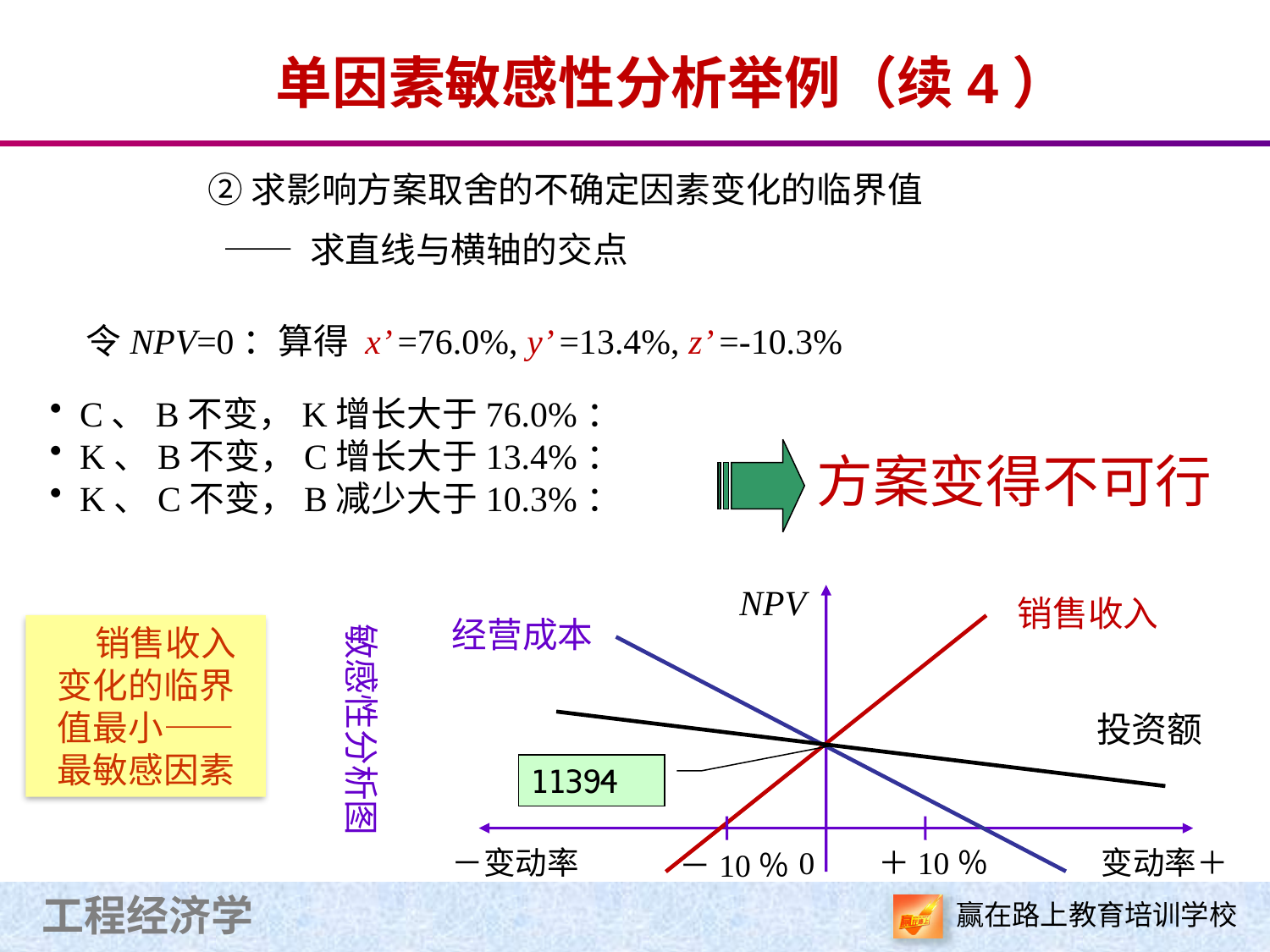

# 单因素敏感性分析举例（续4）
②求影响方案取舍的不确定因素变化的临界值
  —— 求直线与横轴的交点
令NPV=0：算得 x’ =76.0%, y’ =13.4%, z’ =-10.3%
C、B不变，K增长大于76.0%：
K、B不变，C增长大于13.4%：
K、C不变，B减少大于10.3%：

方案变得不可行
NPV

销售收入
经营成本

投资额

－变动率
0
＋10％
变动率＋
－10％
敏感性分析图
11394
    销售收入
变化的临界
值最小——
最敏感因素